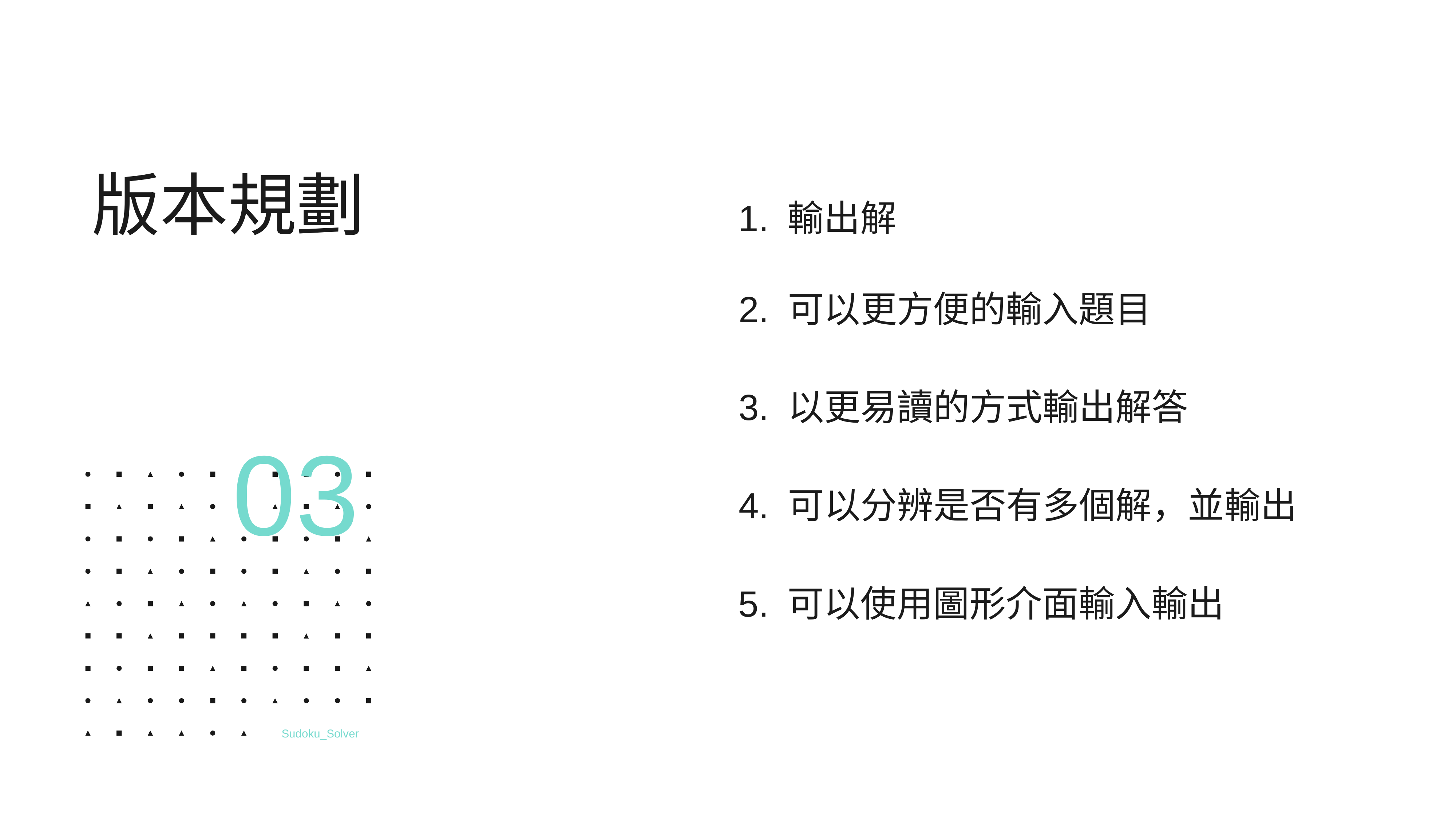

版本規劃
1. 輸出解
2. 可以更方便的輸入題目
3. 以更易讀的方式輸出解答
03

4. 可以分辨是否有多個解，並輸出

5. 可以使用圖形介面輸入輸出

Sudoku_Solver